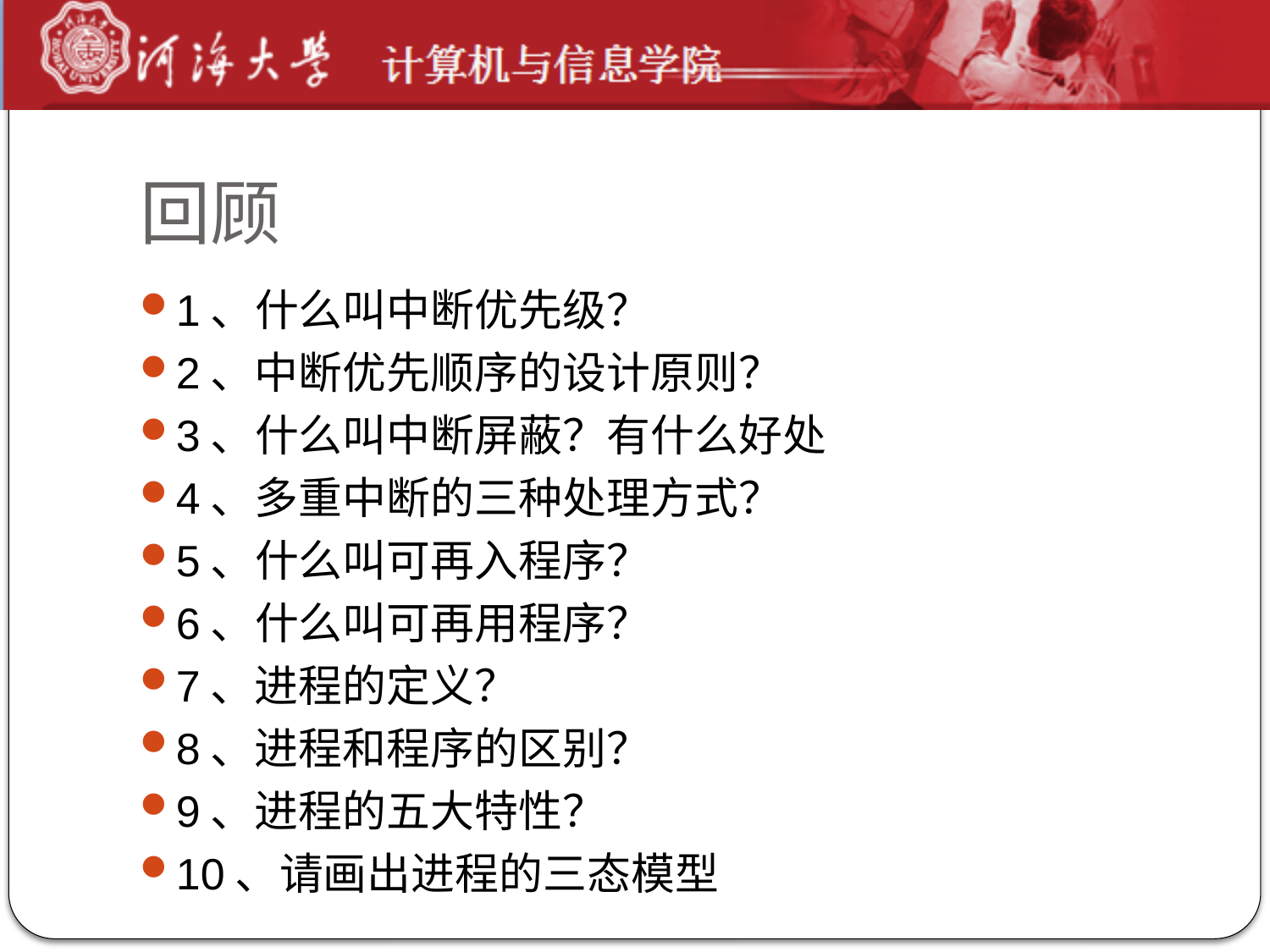

# 回顾
1、什么叫中断优先级？
2、中断优先顺序的设计原则？
3、什么叫中断屏蔽？有什么好处
4、多重中断的三种处理方式？
5、什么叫可再入程序？
6、什么叫可再用程序？
7、进程的定义？
8、进程和程序的区别？
9、进程的五大特性？
10、请画出进程的三态模型